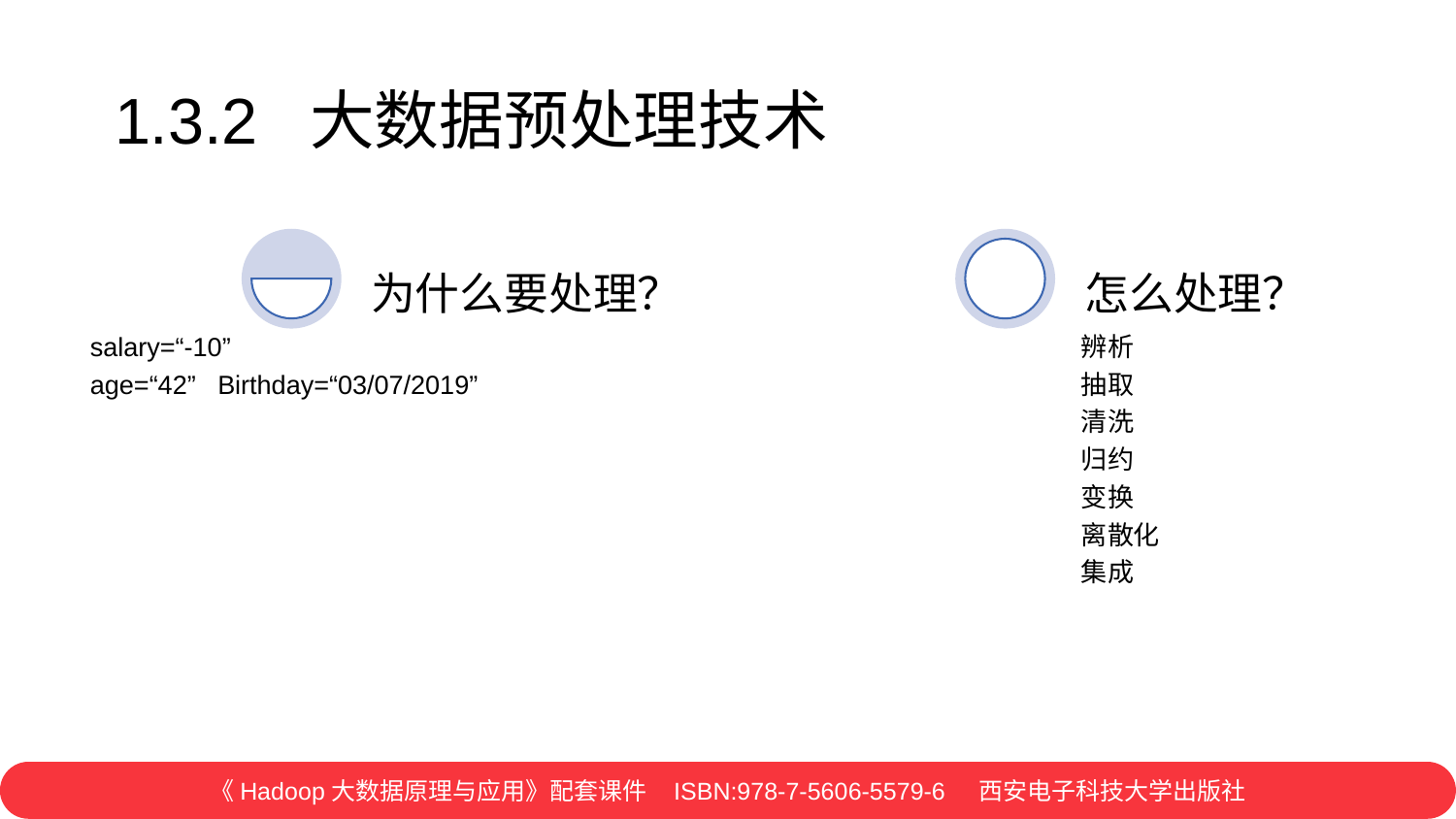

# 1.3.2  大数据预处理技术
salary=“-10”
age=“42”   Birthday=“03/07/2019”
为什么要处理？
辨析
抽取
清洗
归约
变换
离散化
集成
怎么处理？